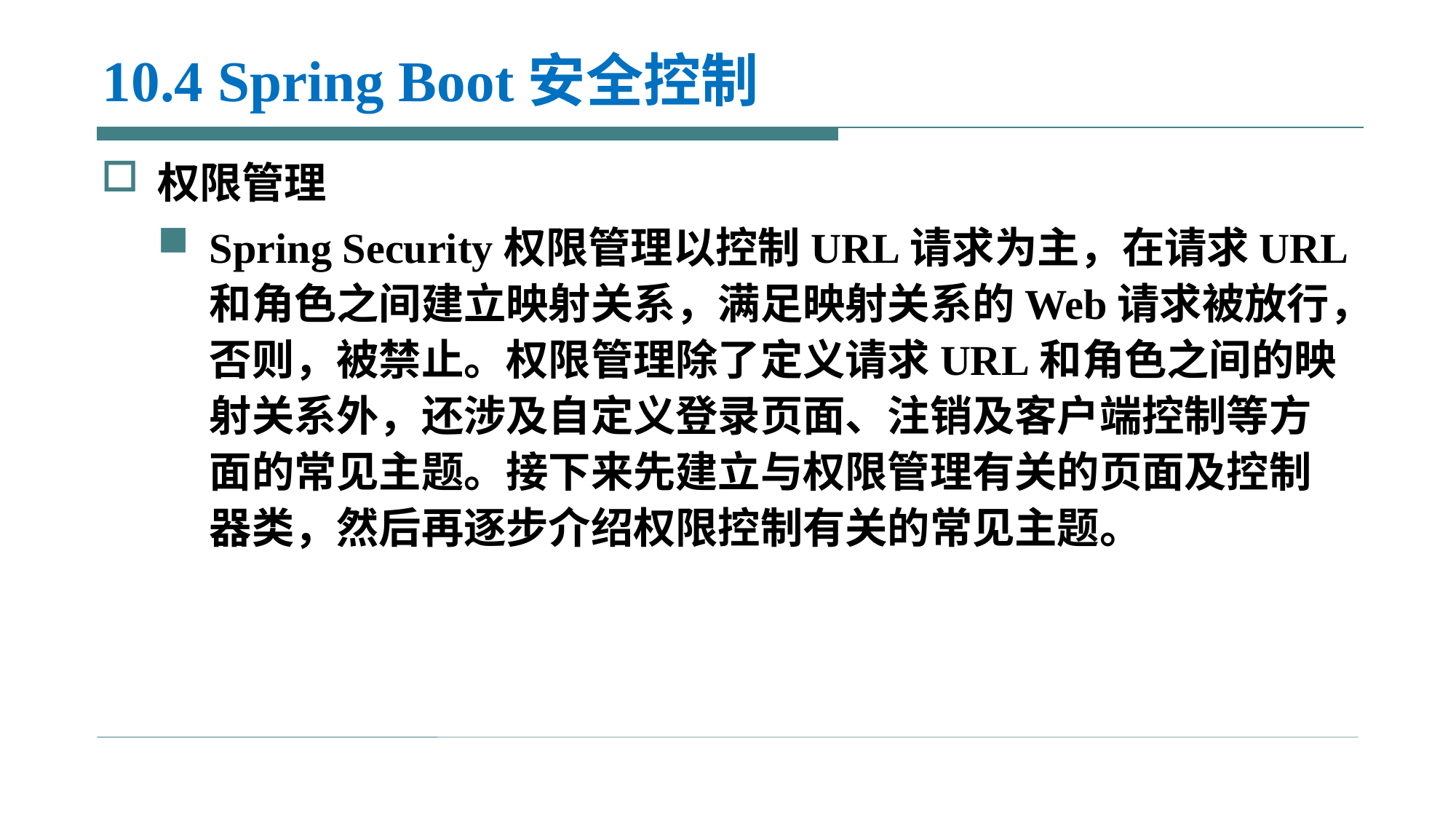

# 10.4 Spring Boot安全控制
权限管理
Spring Security权限管理以控制URL请求为主，在请求URL和角色之间建立映射关系，满足映射关系的Web请求被放行，否则，被禁止。权限管理除了定义请求URL和角色之间的映射关系外，还涉及自定义登录页面、注销及客户端控制等方面的常见主题。接下来先建立与权限管理有关的页面及控制器类，然后再逐步介绍权限控制有关的常见主题。
32